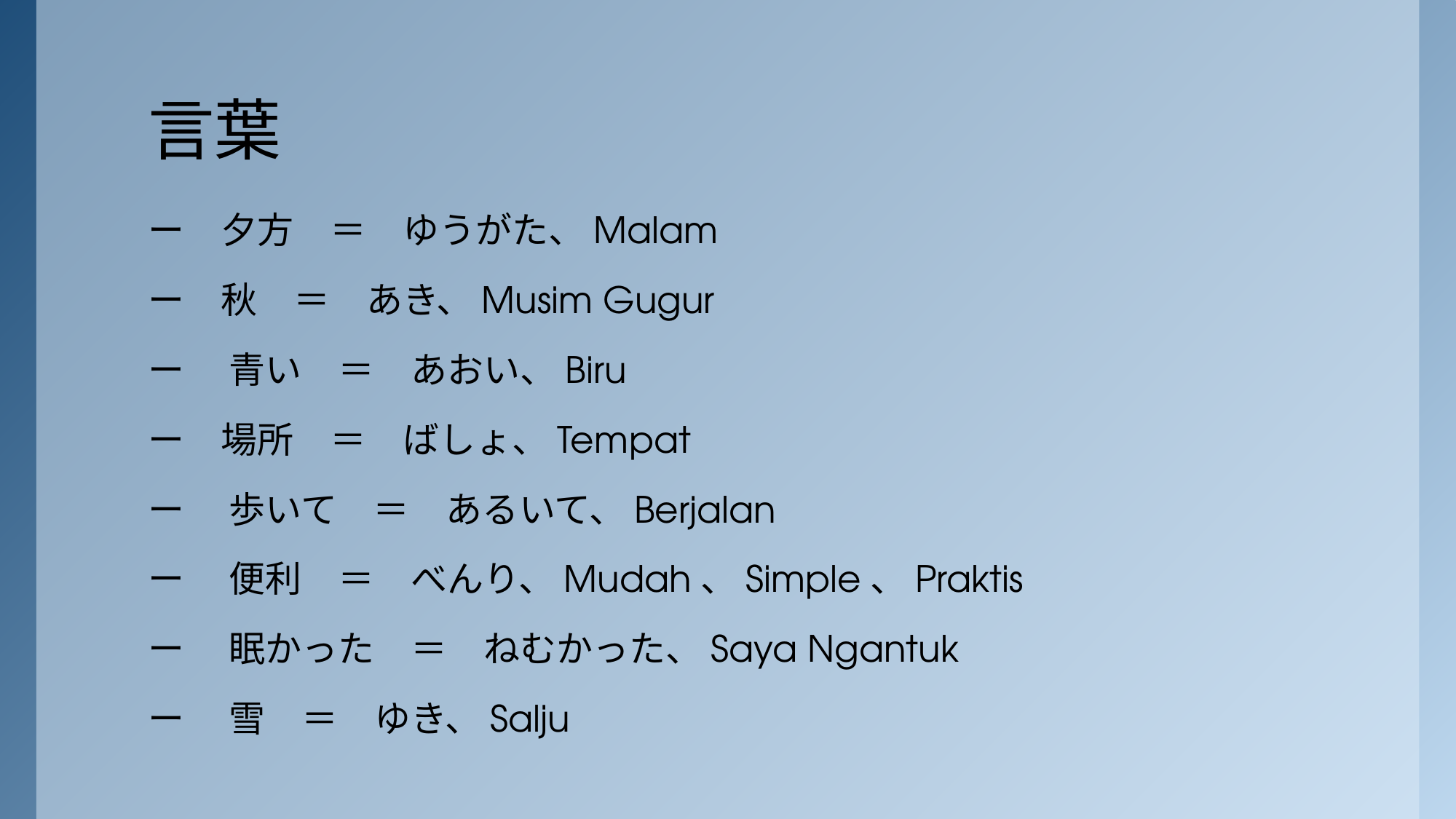

# 言葉
ー　夕方　＝　ゆうがた、Malam
ー　秋　＝　あき、Musim Gugur
ー　 青い　＝　あおい、Biru
ー　場所　＝　ばしょ、Tempat
ー　 歩いて　＝　あるいて、Berjalan
ー　 便利　＝　べんり、Mudah、Simple、Praktis
ー　 眠かった　＝　ねむかった、Saya Ngantuk
ー　 雪　＝　ゆき、Salju